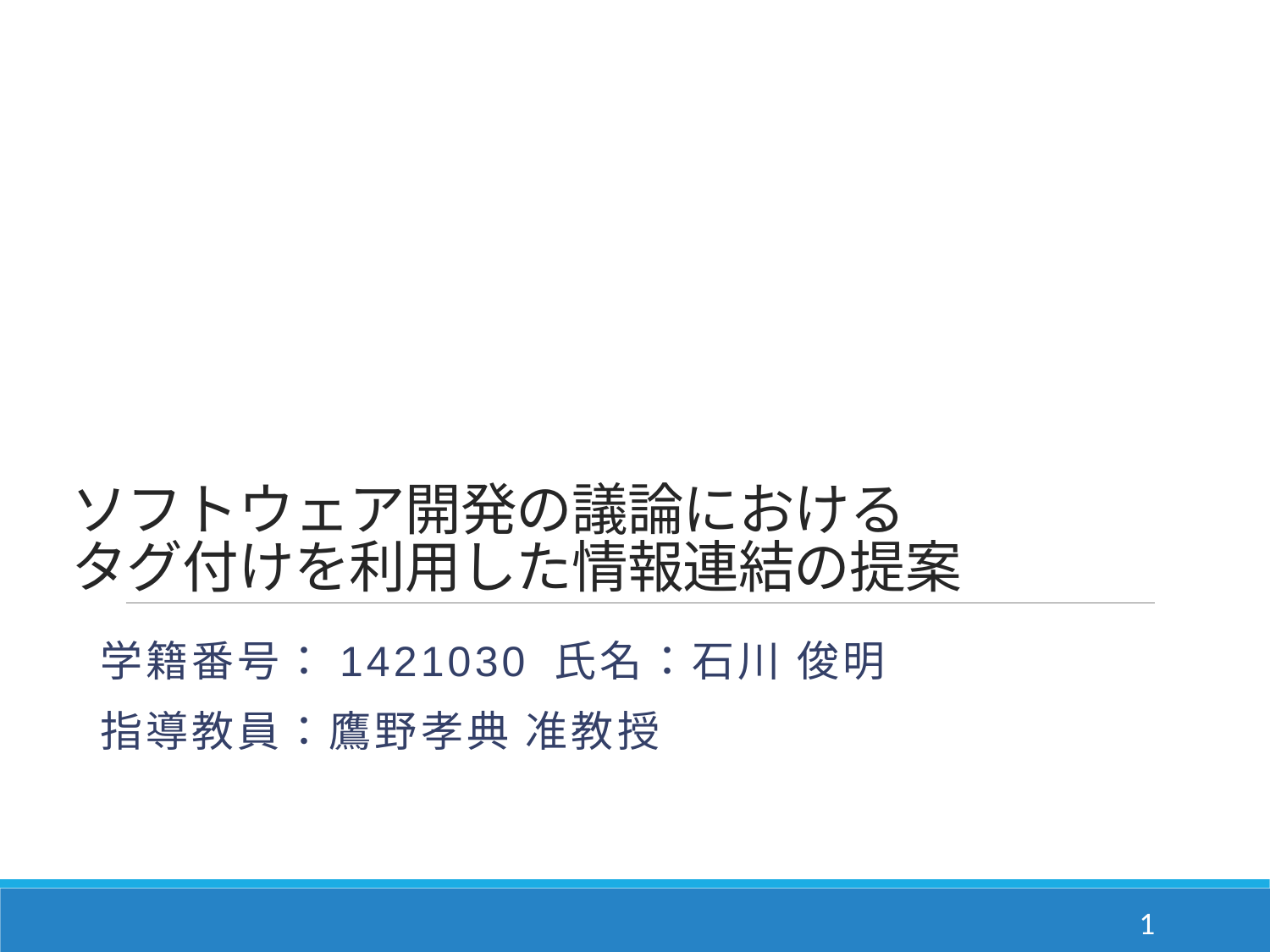

# ソフトウェア開発の議論における タグ付けを利用した情報連結の提案
学籍番号：1421030 氏名：石川 俊明
指導教員：鷹野孝典 准教授
1